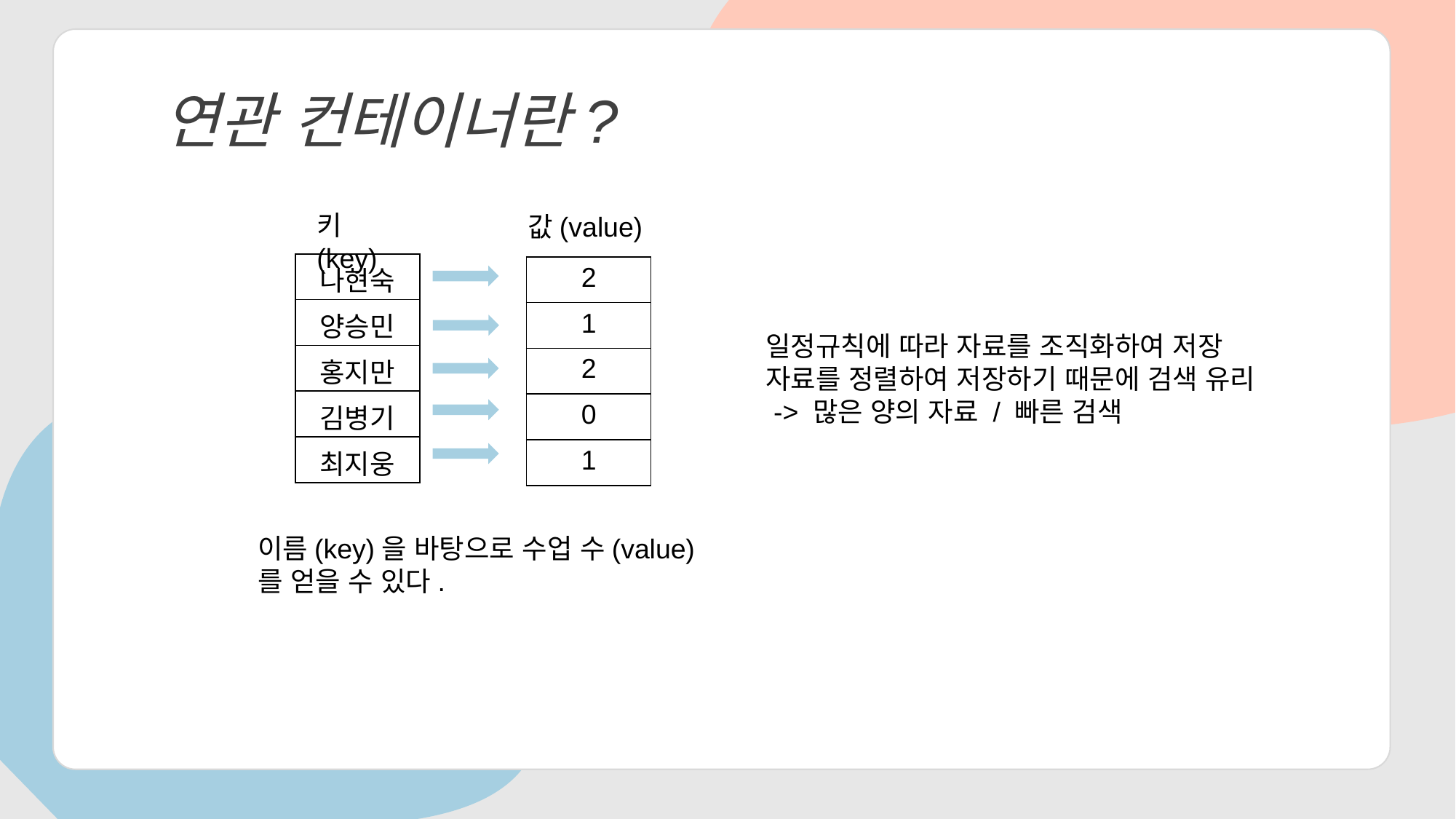

연관 컨테이너란?
키(key)
값(value)
| 나현숙 |
| --- |
| 양승민 |
| 홍지만 |
| 김병기 |
| 최지웅 |
| 2 |
| --- |
| 1 |
| 2 |
| 0 |
| 1 |

일정규칙에 따라 자료를 조직화하여 저장
자료를 정렬하여 저장하기 때문에 검색 유리
 -> 많은 양의 자료 / 빠른 검색

이름(key)을 바탕으로 수업 수(value)를 얻을 수 있다.